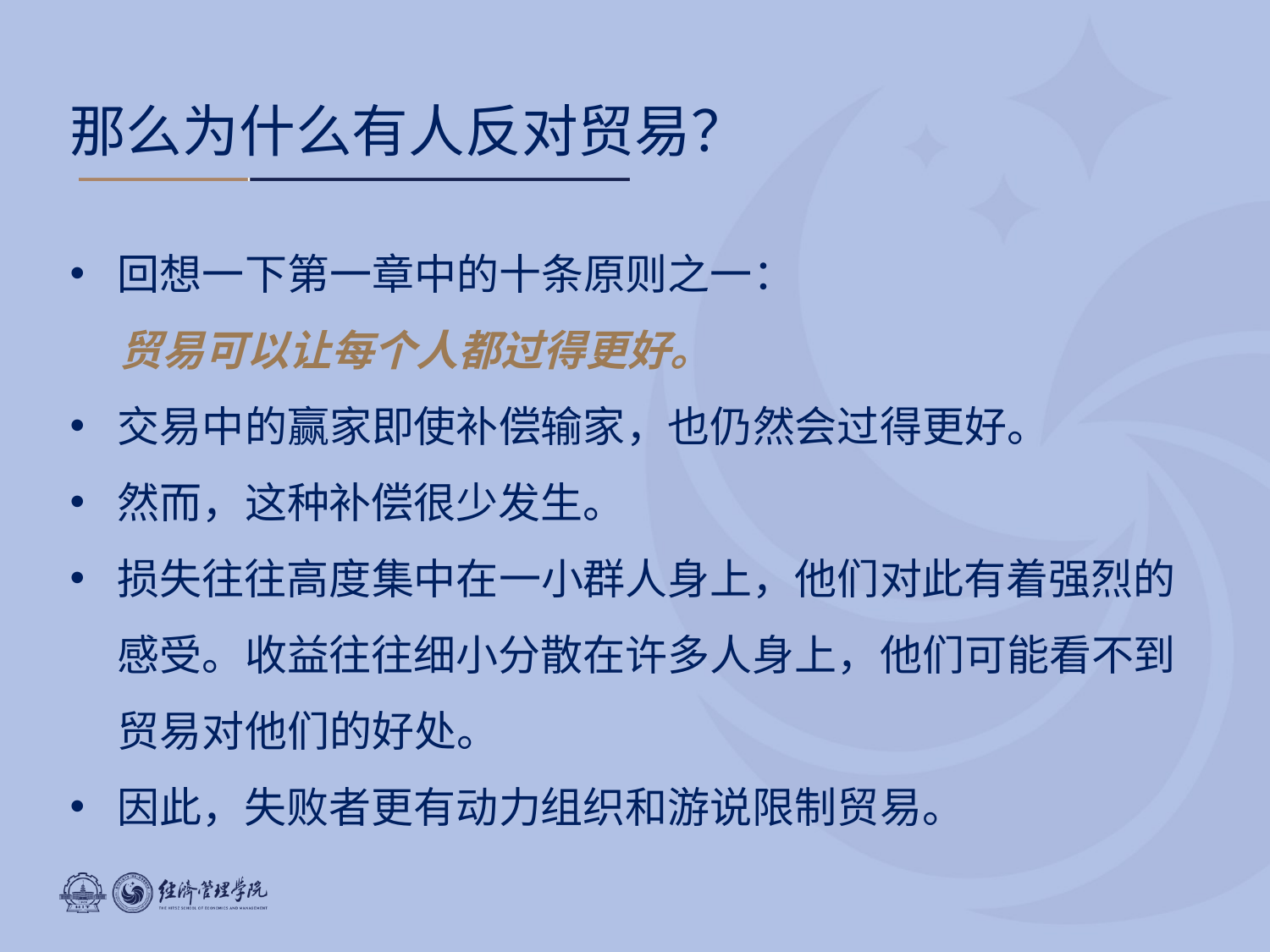

那么为什么有人反对贸易？
回想一下第一章中的十条原则之一：
贸易可以让每个人都过得更好。
交易中的赢家即使补偿输家，也仍然会过得更好。
然而，这种补偿很少发生。
损失往往高度集中在一小群人身上，他们对此有着强烈的感受。收益往往细小分散在许多人身上，他们可能看不到贸易对他们的好处。
因此，失败者更有动力组织和游说限制贸易。